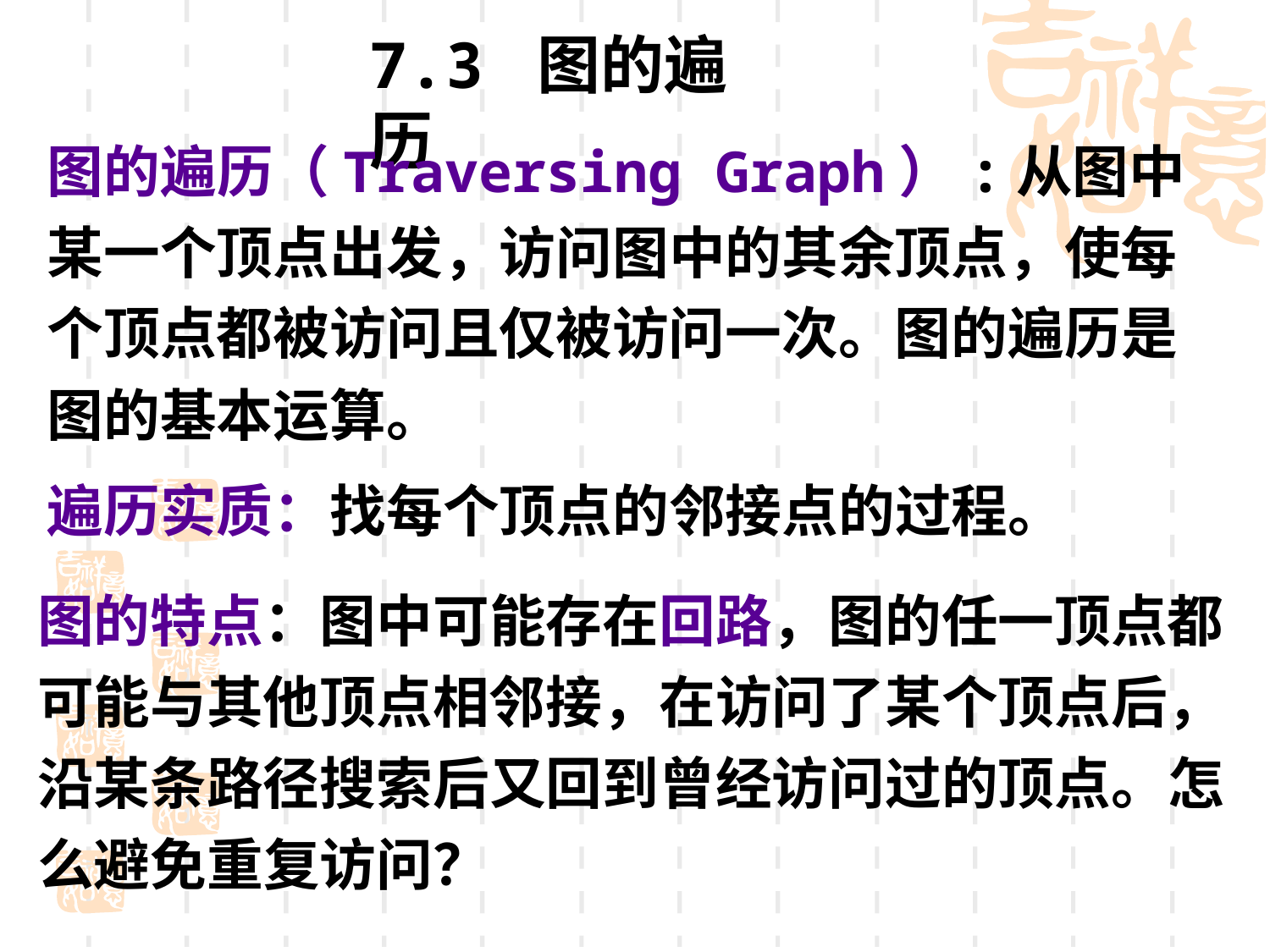

7.3 图的遍历
图的遍历（Traversing Graph）:从图中某一个顶点出发，访问图中的其余顶点，使每个顶点都被访问且仅被访问一次。图的遍历是图的基本运算。
遍历实质：找每个顶点的邻接点的过程。
图的特点：图中可能存在回路，图的任一顶点都可能与其他顶点相邻接，在访问了某个顶点后，沿某条路径搜索后又回到曾经访问过的顶点。怎么避免重复访问？